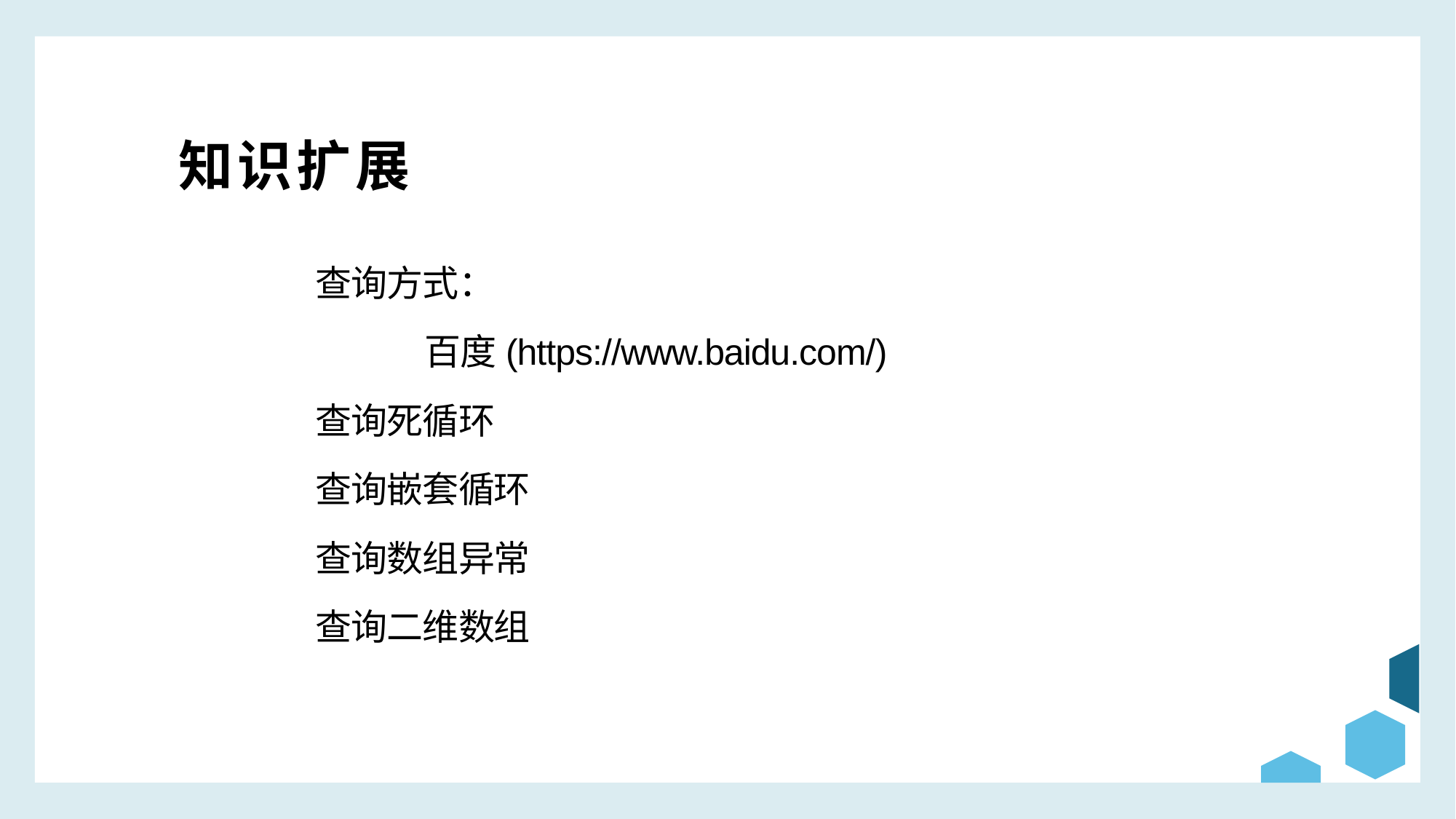

知识扩展
查询方式：
	百度(https://www.baidu.com/)
查询死循环
查询嵌套循环
查询数组异常
查询二维数组